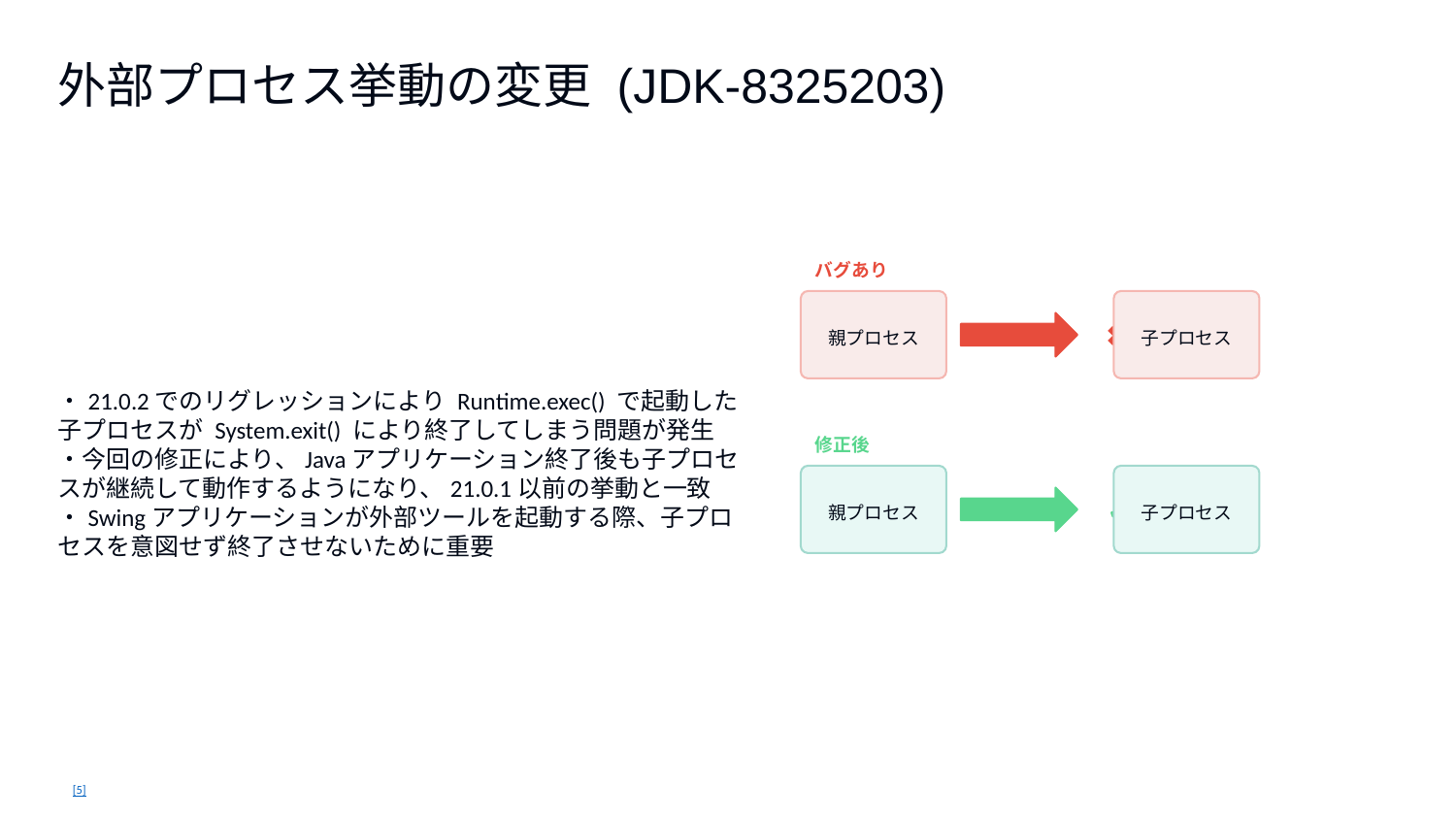

外部プロセス挙動の変更 (JDK-8325203)
・21.0.2でのリグレッションにより Runtime.exec() で起動した子プロセスが System.exit() により終了してしまう問題が発生
・今回の修正により、Javaアプリケーション終了後も子プロセスが継続して動作するようになり、21.0.1以前の挙動と一致
・Swingアプリケーションが外部ツールを起動する際、子プロセスを意図せず終了させないために重要
バグあり

✖
親プロセス
子プロセス
修正後

✓
親プロセス
子プロセス
[5]